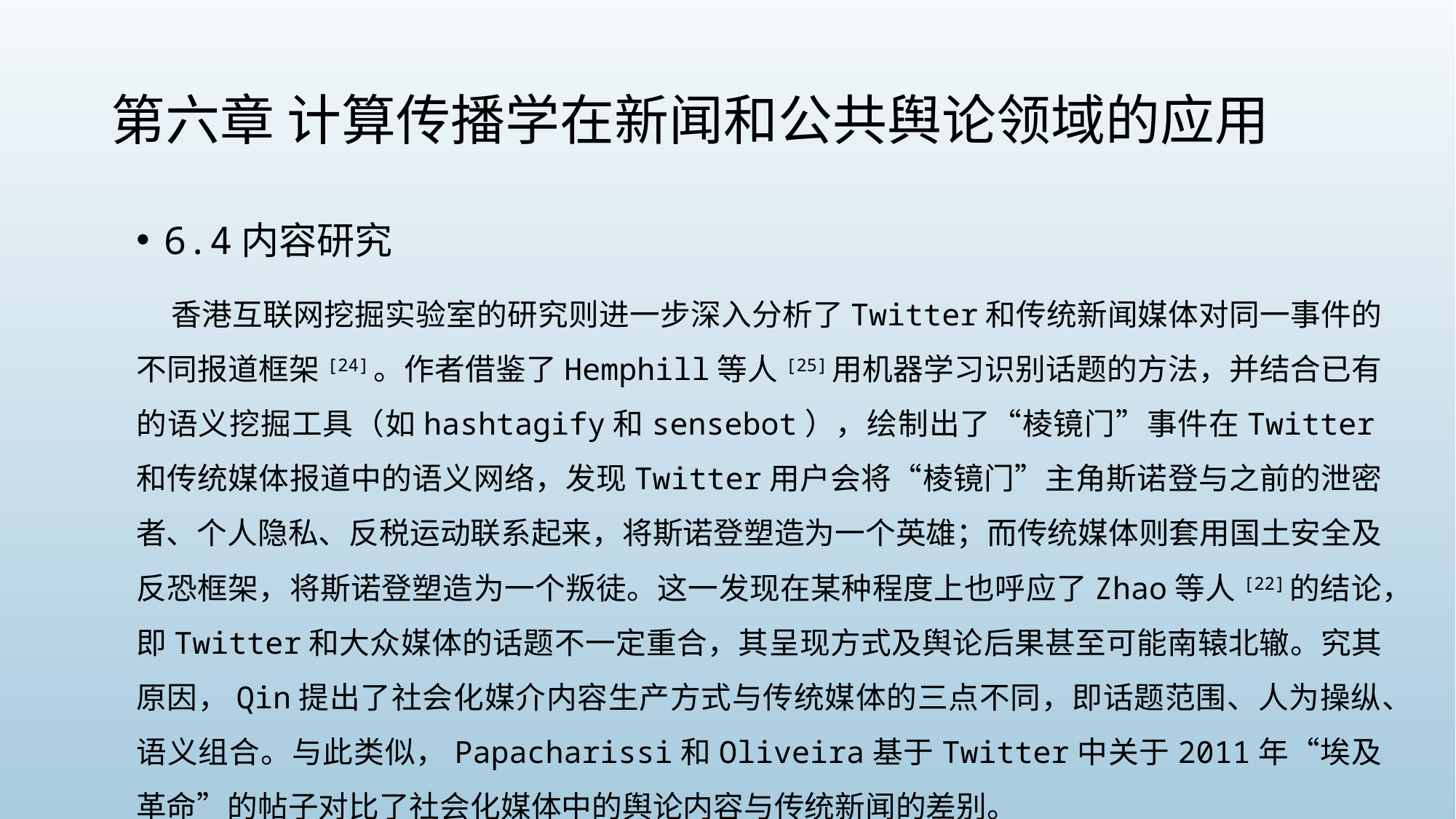

# 第六章 计算传播学在新闻和公共舆论领域的应用
6.4内容研究
    香港互联网挖掘实验室的研究则进一步深入分析了Twitter和传统新闻媒体对同一事件的不同报道框架[24]。作者借鉴了Hemphill等人[25]用机器学习识别话题的方法，并结合已有的语义挖掘工具（如hashtagify和sensebot），绘制出了“棱镜门”事件在Twitter和传统媒体报道中的语义网络，发现Twitter用户会将“棱镜门”主角斯诺登与之前的泄密者、个人隐私、反税运动联系起来，将斯诺登塑造为一个英雄；而传统媒体则套用国土安全及反恐框架，将斯诺登塑造为一个叛徒。这一发现在某种程度上也呼应了Zhao等人[22]的结论，即Twitter和大众媒体的话题不一定重合，其呈现方式及舆论后果甚至可能南辕北辙。究其原因，Qin提出了社会化媒介内容生产方式与传统媒体的三点不同，即话题范围、人为操纵、语义组合。与此类似，Papacharissi和Oliveira基于Twitter中关于2011年“埃及革命”的帖子对比了社会化媒体中的舆论内容与传统新闻的差别。